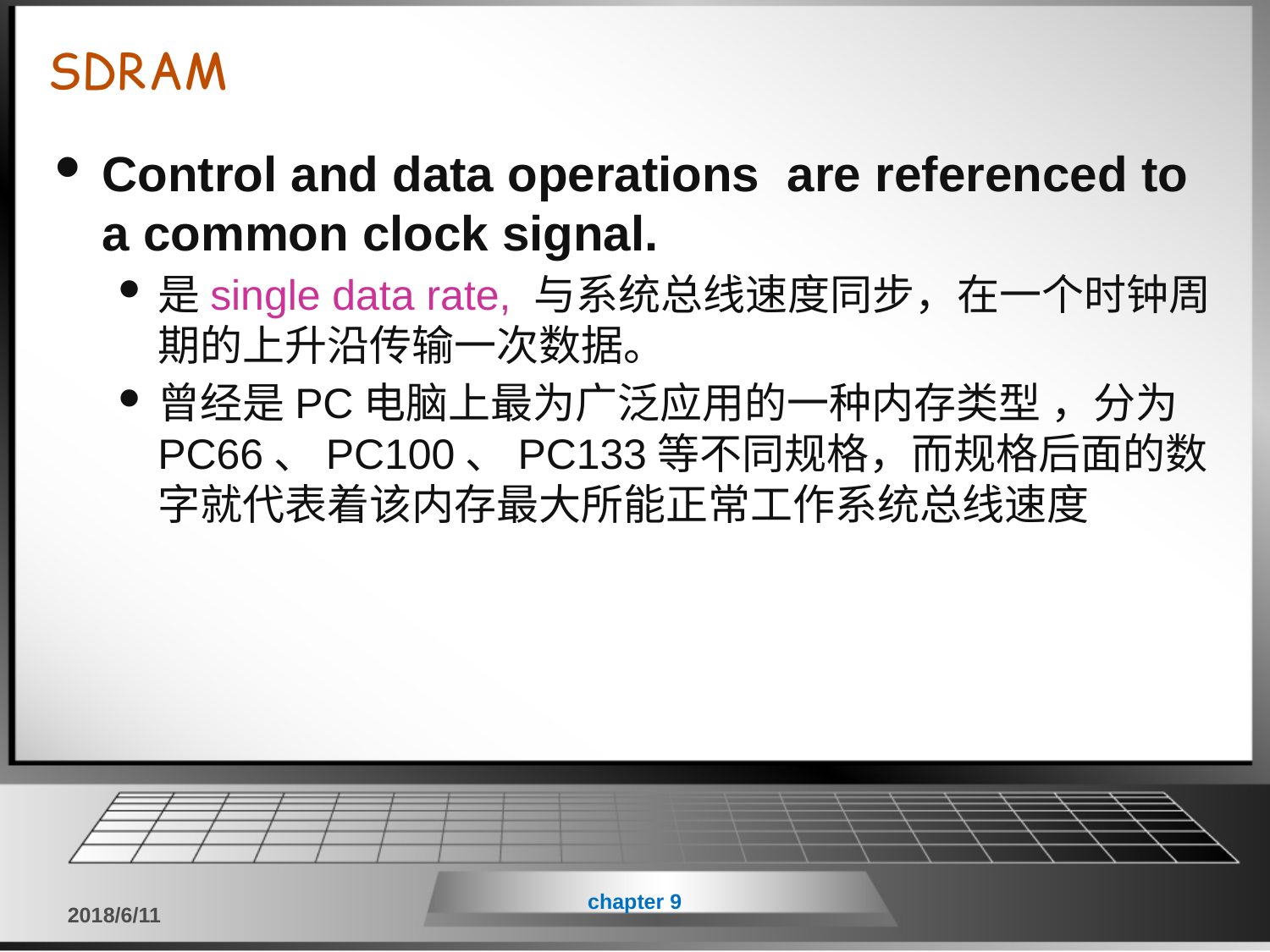

# SDRAM
Control and data operations  are referenced to a common clock signal.
是single data rate, 与系统总线速度同步，在一个时钟周期的上升沿传输一次数据。
曾经是PC电脑上最为广泛应用的一种内存类型 ，分为PC66、PC100、PC133等不同规格，而规格后面的数字就代表着该内存最大所能正常工作系统总线速度
chapter 9
2018/6/11